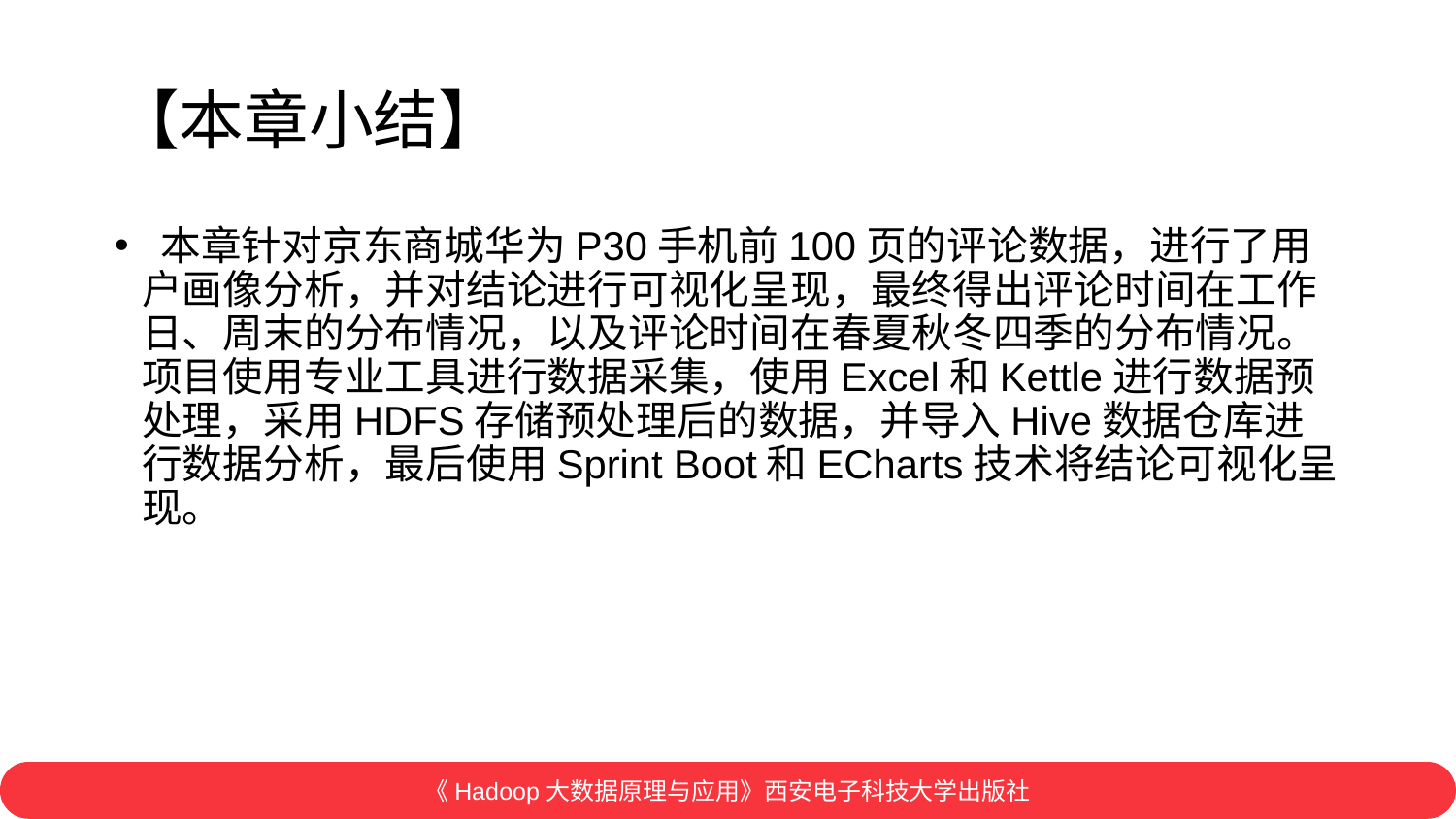

# 【本章小结】
 本章针对京东商城华为P30手机前100页的评论数据，进行了用户画像分析，并对结论进行可视化呈现，最终得出评论时间在工作日、周末的分布情况，以及评论时间在春夏秋冬四季的分布情况。项目使用专业工具进行数据采集，使用Excel和Kettle进行数据预处理，采用HDFS存储预处理后的数据，并导入Hive数据仓库进行数据分析，最后使用Sprint Boot和ECharts技术将结论可视化呈现。